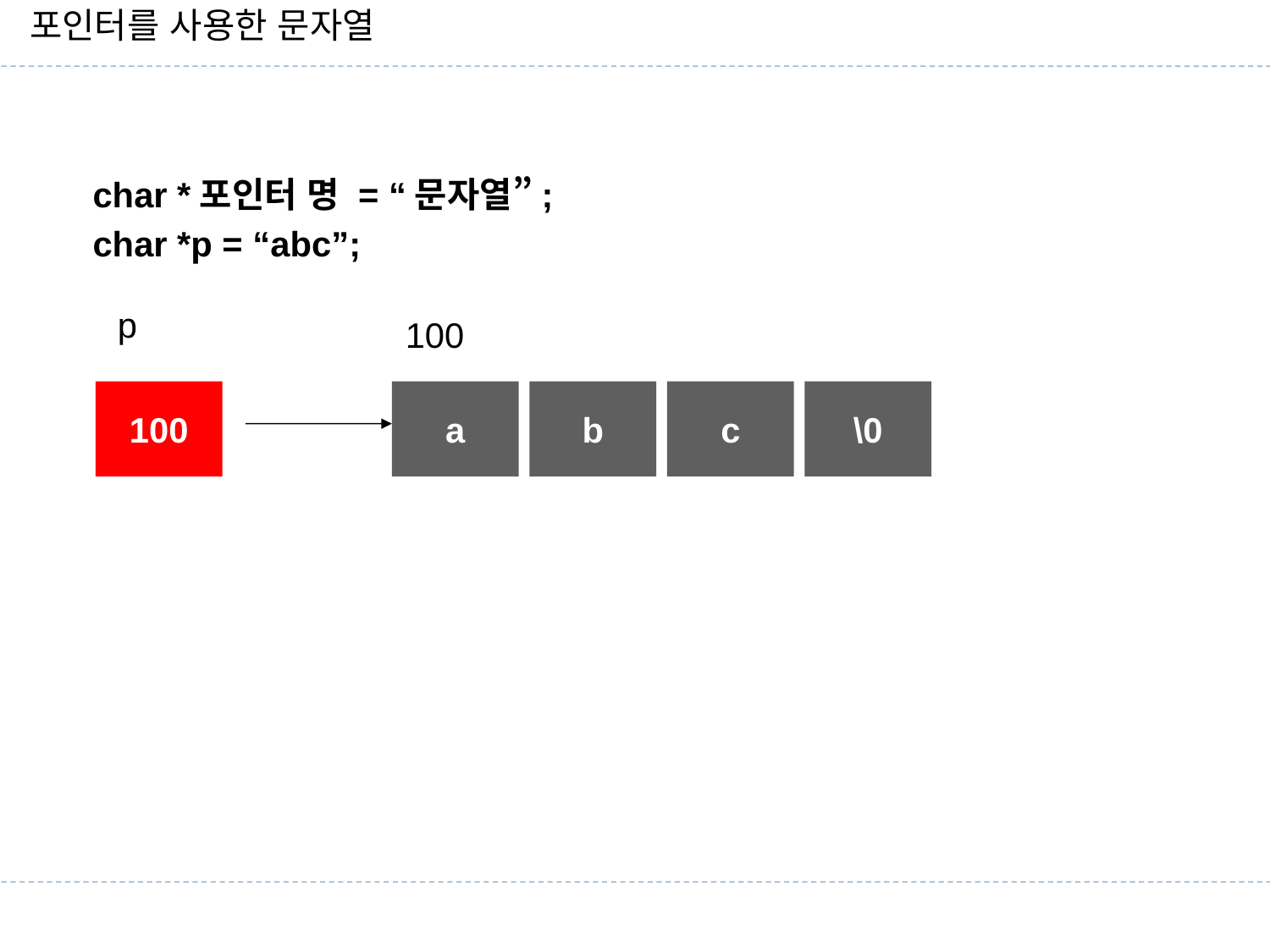

포인터를 사용한 문자열
char *포인터 명 = “문자열”;
char *p = “abc”;
p
100
100
a
b
c
\0